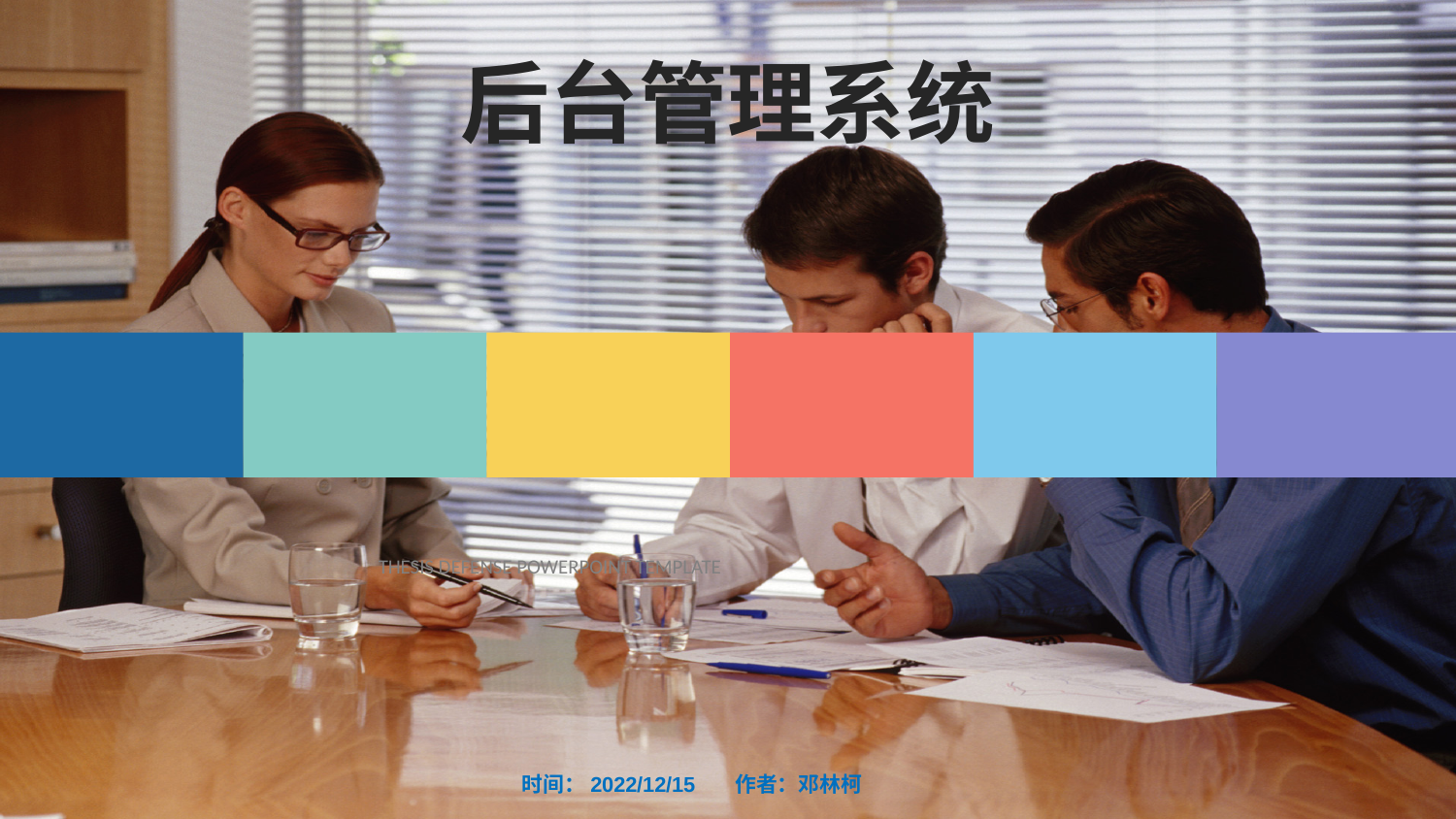

# 后台管理系统

THESIS DEFENSE POWERPOINT TEMPLATE
时间：2022/12/15      作者：邓林柯